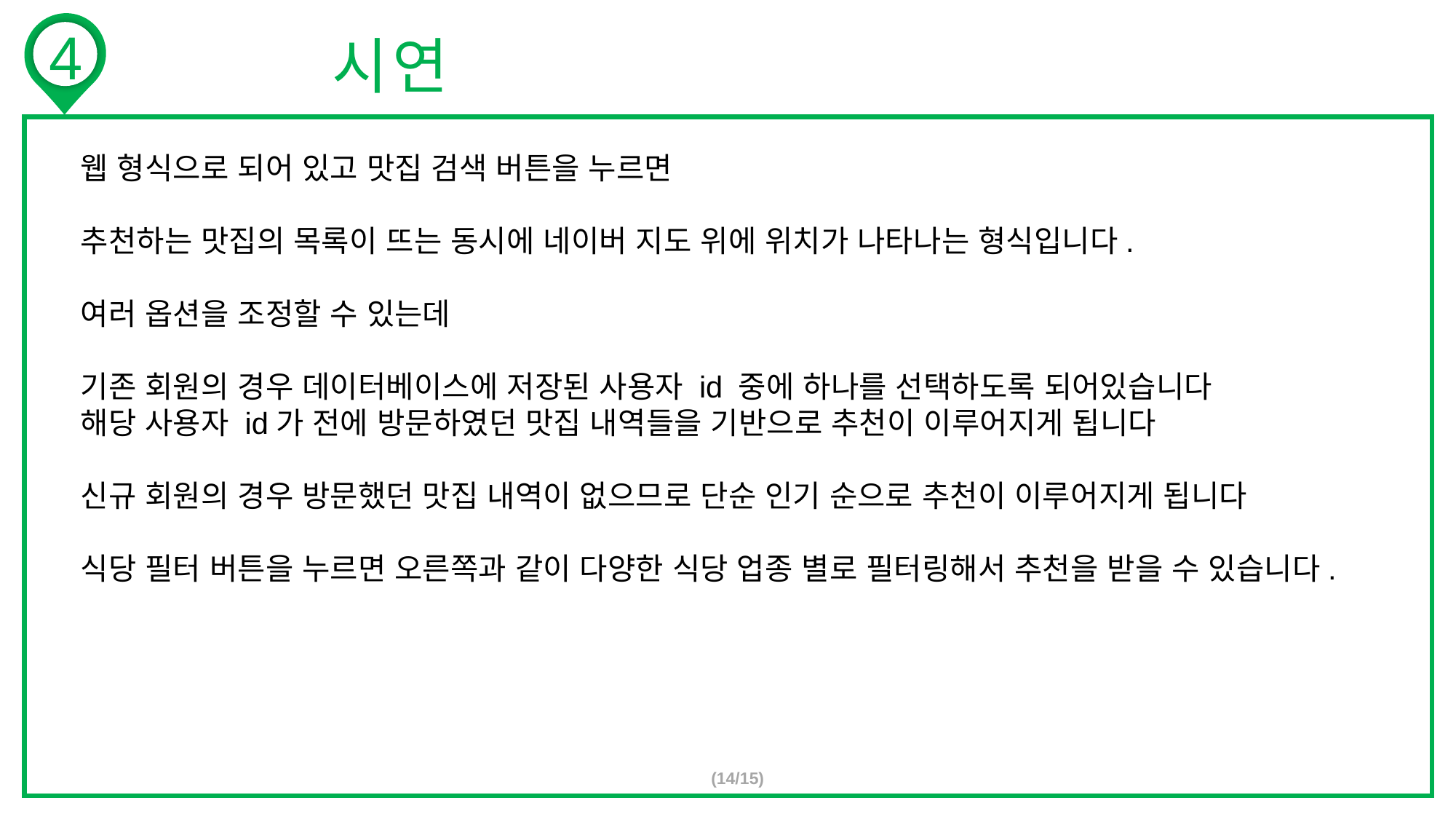

4
시연

웹 형식으로 되어 있고 맛집 검색 버튼을 누르면

추천하는 맛집의 목록이 뜨는 동시에 네이버 지도 위에 위치가 나타나는 형식입니다.

여러 옵션을 조정할 수 있는데

기존 회원의 경우 데이터베이스에 저장된 사용자 id 중에 하나를 선택하도록 되어있습니다
해당 사용자 id가 전에 방문하였던 맛집 내역들을 기반으로 추천이 이루어지게 됩니다

신규 회원의 경우 방문했던 맛집 내역이 없으므로 단순 인기 순으로 추천이 이루어지게 됩니다

식당 필터 버튼을 누르면 오른쪽과 같이 다양한 식당 업종 별로 필터링해서 추천을 받을 수 있습니다.

(14/15)